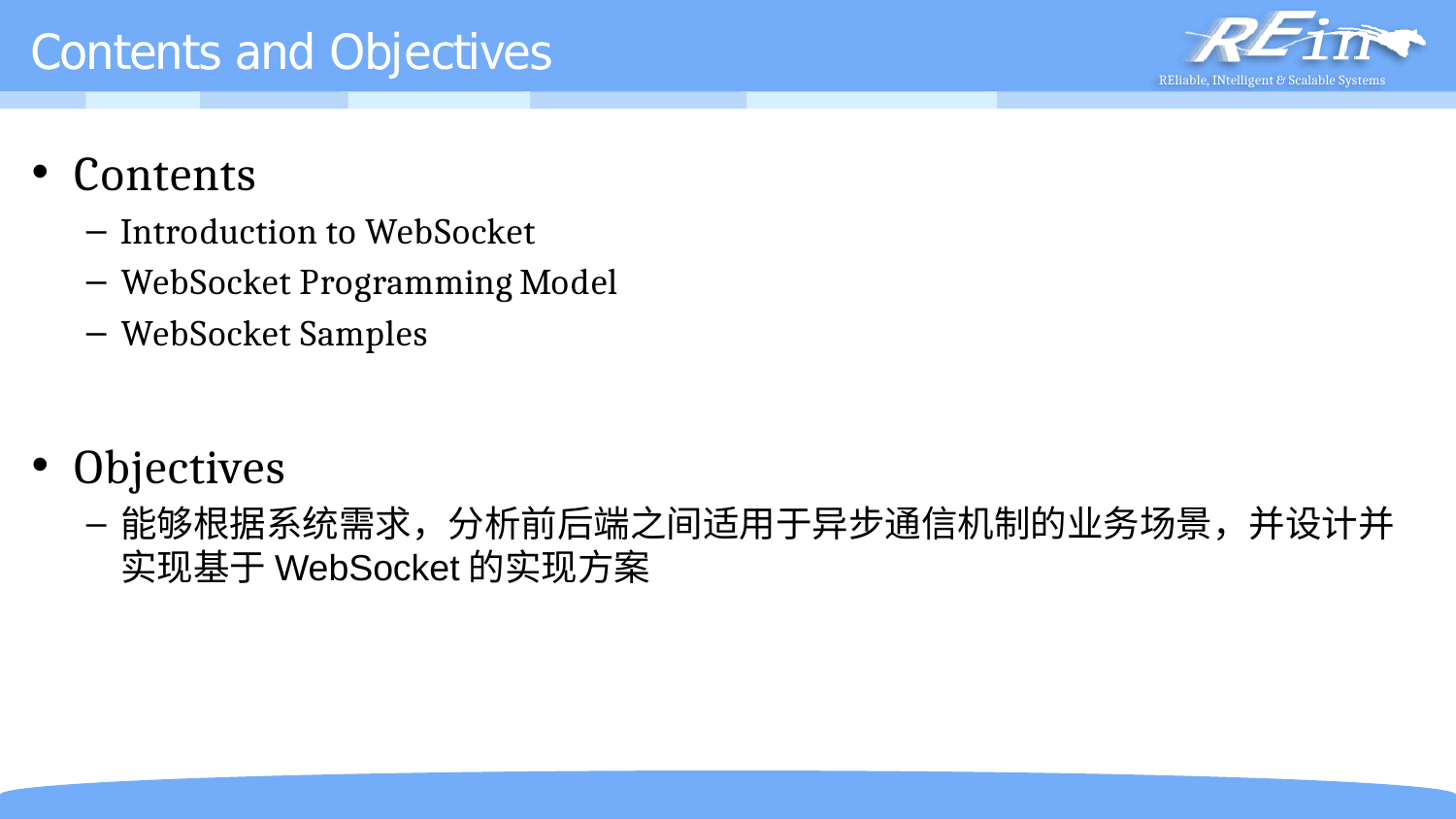

# Contents and Objectives
Contents
Introduction to WebSocket
WebSocket Programming Model
WebSocket Samples

Objectives
能够根据系统需求，分析前后端之间适用于异步通信机制的业务场景，并设计并实现基于WebSocket的实现方案